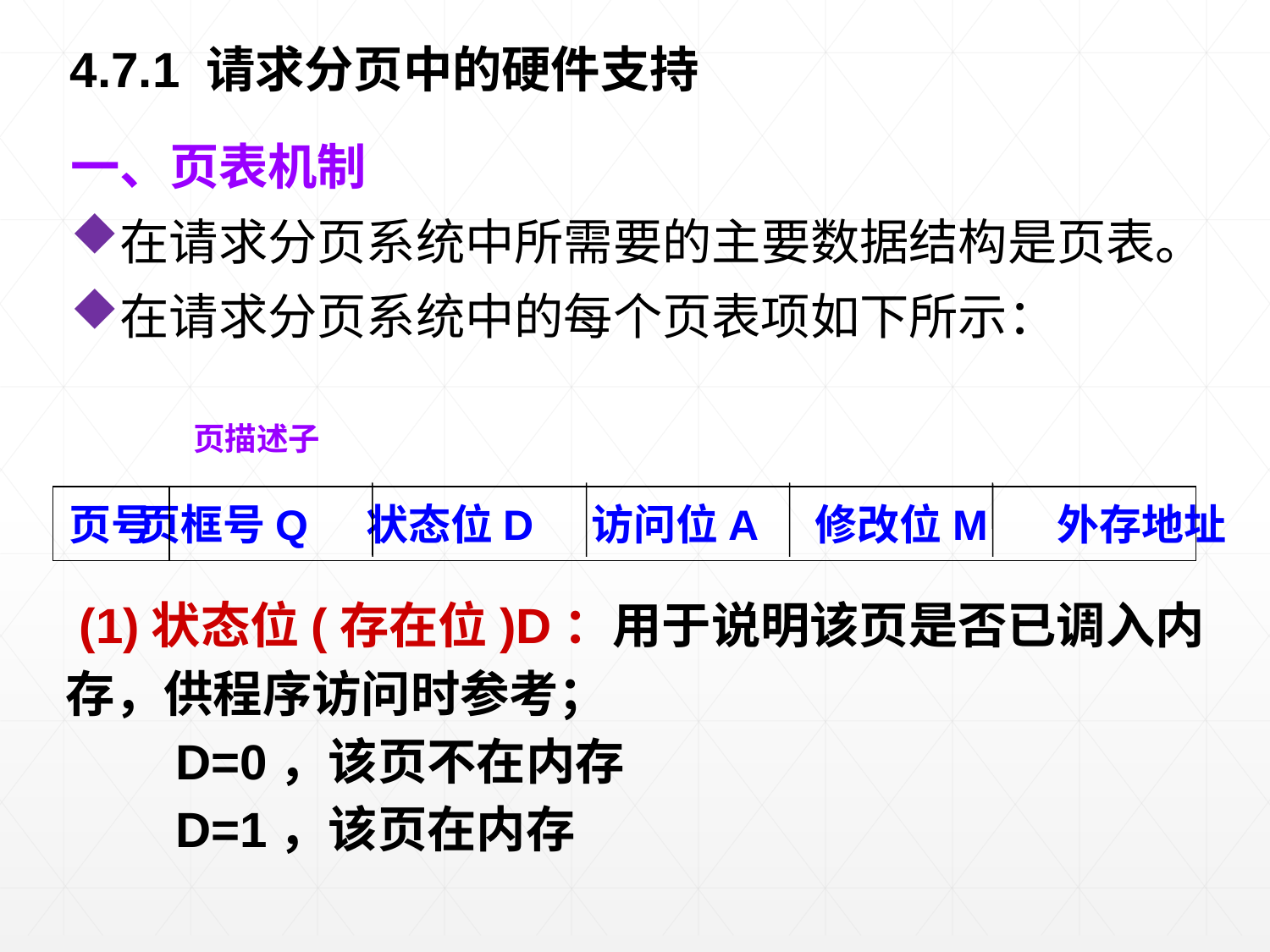

4.7.1 请求分页中的硬件支持
一、页表机制
在请求分页系统中所需要的主要数据结构是页表。
在请求分页系统中的每个页表项如下所示：
页描述子

页框号Q    状态位D    访问位A    修改位M     外存地址
页号
 (1)状态位(存在位)D：用于说明该页是否已调入内存，供程序访问时参考；
        D=0，该页不在内存
        D=1，该页在内存